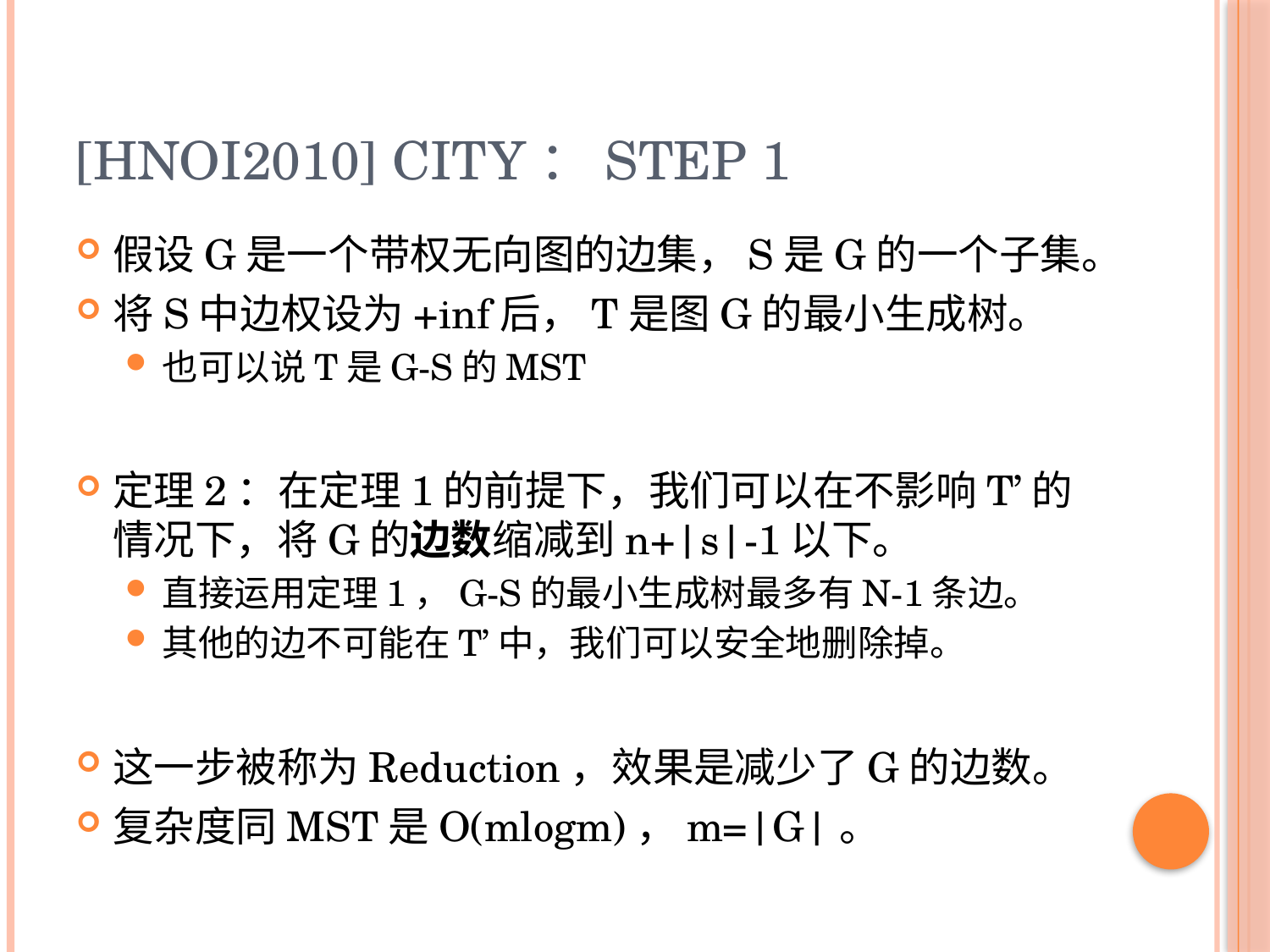

# [HNOI2010] City：Step 1
假设G是一个带权无向图的边集，S是G的一个子集。
将S中边权设为+inf后，T是图G的最小生成树。
也可以说T是G-S的MST

定理2：在定理1的前提下，我们可以在不影响T’的情况下，将G的边数缩减到n+|s|-1以下。
直接运用定理1，G-S的最小生成树最多有N-1条边。
其他的边不可能在T’中，我们可以安全地删除掉。

这一步被称为Reduction，效果是减少了G的边数。
复杂度同MST是O(mlogm)，m=|G|。